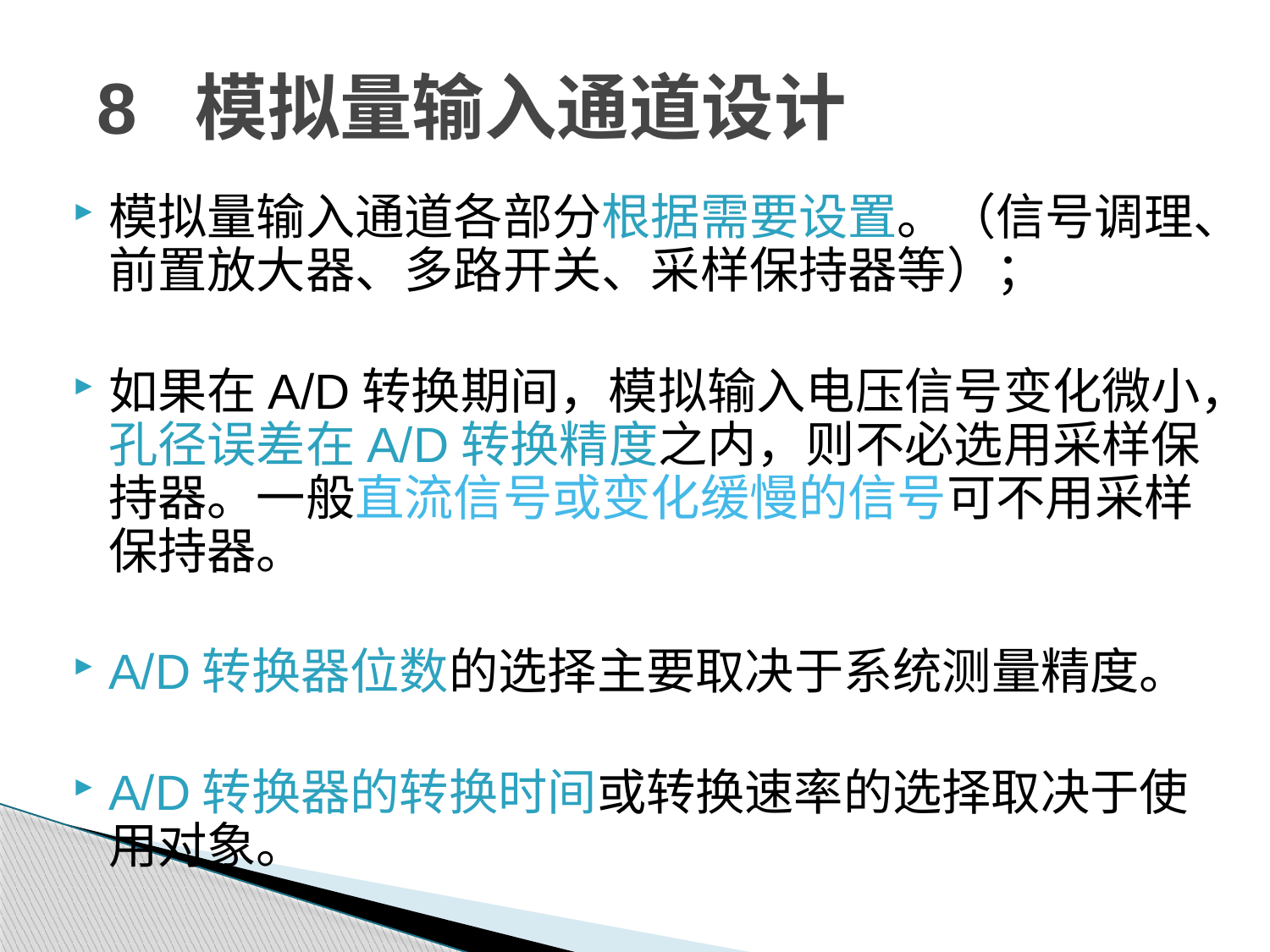

# 8  模拟量输入通道设计
模拟量输入通道各部分根据需要设置。（信号调理、前置放大器、多路开关、采样保持器等）；

如果在A/D转换期间，模拟输入电压信号变化微小，孔径误差在A/D转换精度之内，则不必选用采样保持器。一般直流信号或变化缓慢的信号可不用采样保持器。

A/D转换器位数的选择主要取决于系统测量精度。

A/D转换器的转换时间或转换速率的选择取决于使用对象。